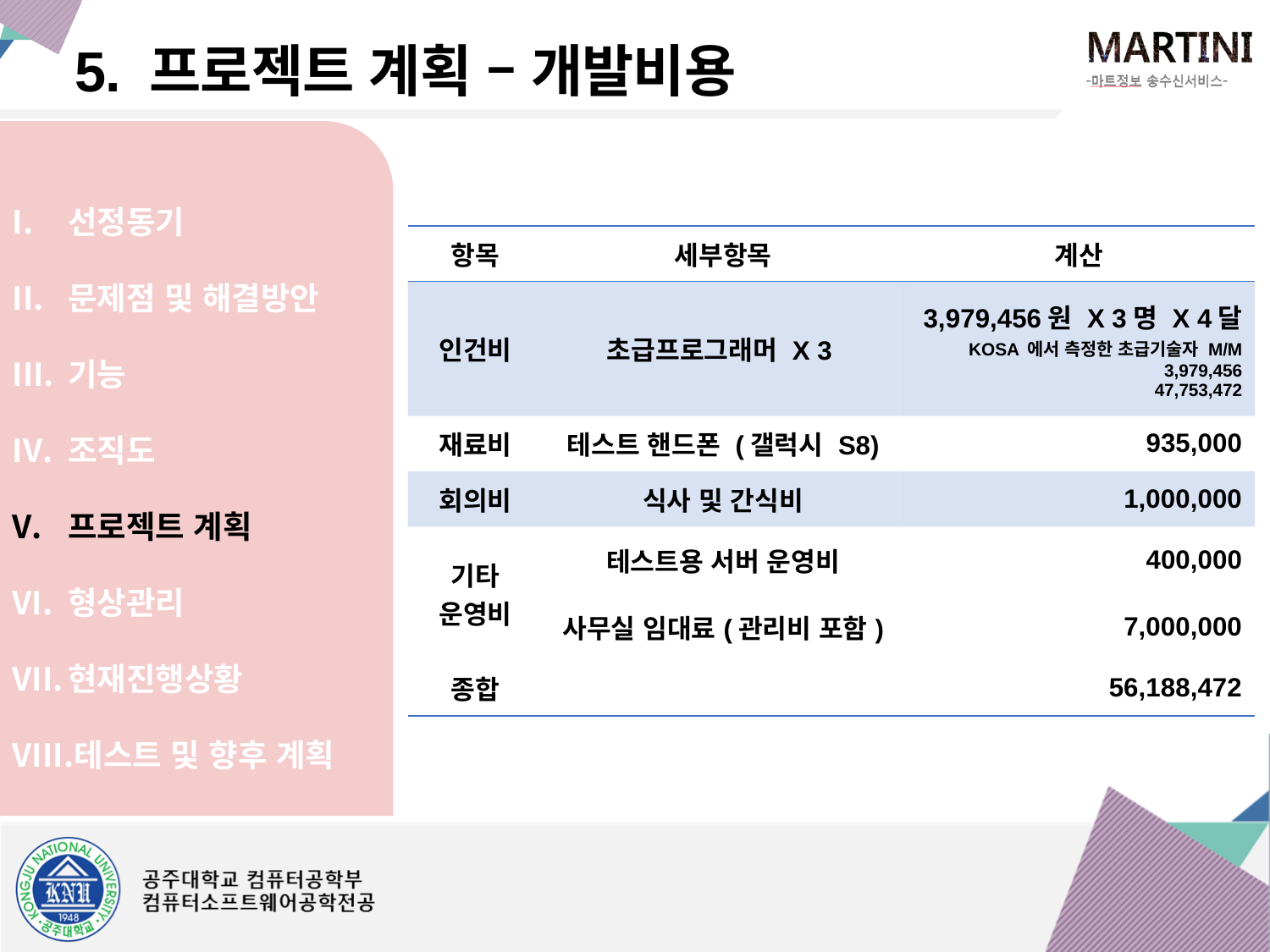

5. 프로젝트 계획 – 개발비용
선정동기
문제점 및 해결방안
기능
조직도
프로젝트 계획
형상관리
현재진행상황
테스트 및 향후 계획
| 항목 | 세부항목 | 계산 |
| --- | --- | --- |
| 인건비 | 초급프로그래머 X 3 | 3,979,456원 X 3명 X 4달 KOSA 에서 측정한 초급기술자 M/M 3,979,456 47,753,472 |
| 재료비 | 테스트 핸드폰 (갤럭시 S8) | 935,000 |
| 회의비 | 식사 및 간식비 | 1,000,000 |
| 기타 운영비 | 테스트용 서버 운영비 | 400,000 |
|  | 사무실 임대료(관리비 포함) | 7,000,000 |
| 종합 |  | 56,188,472 |